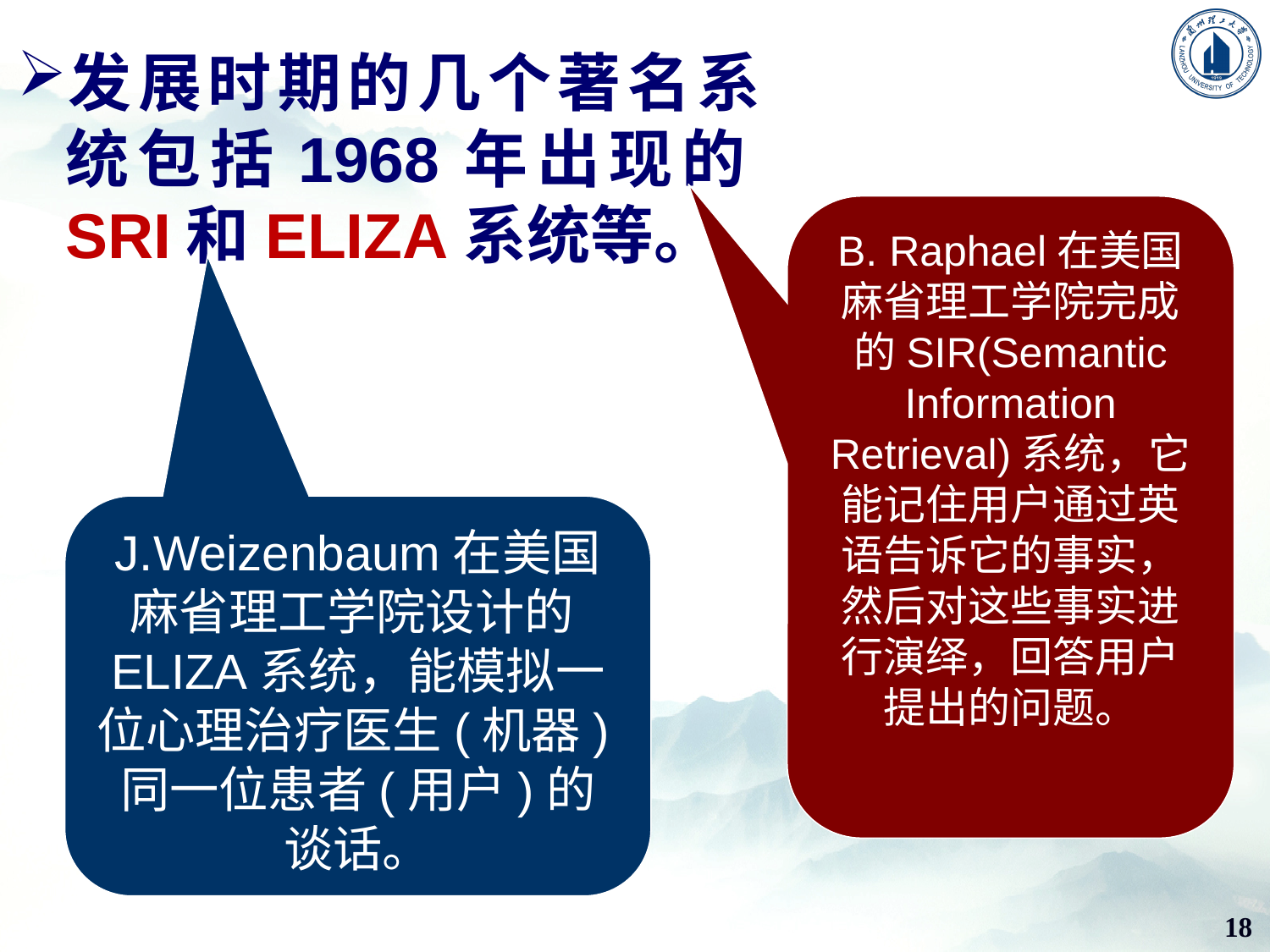

发展时期的几个著名系统包括1968年出现的SRI和ELIZA系统等。
B. Raphael在美国麻省理工学院完成的SIR(Semantic Information Retrieval)系统，它能记住用户通过英语告诉它的事实，然后对这些事实进行演绎，回答用户提出的问题。
J.Weizenbaum在美国麻省理工学院设计的ELIZA系统，能模拟一位心理治疗医生(机器)同一位患者(用户)的谈话。
18